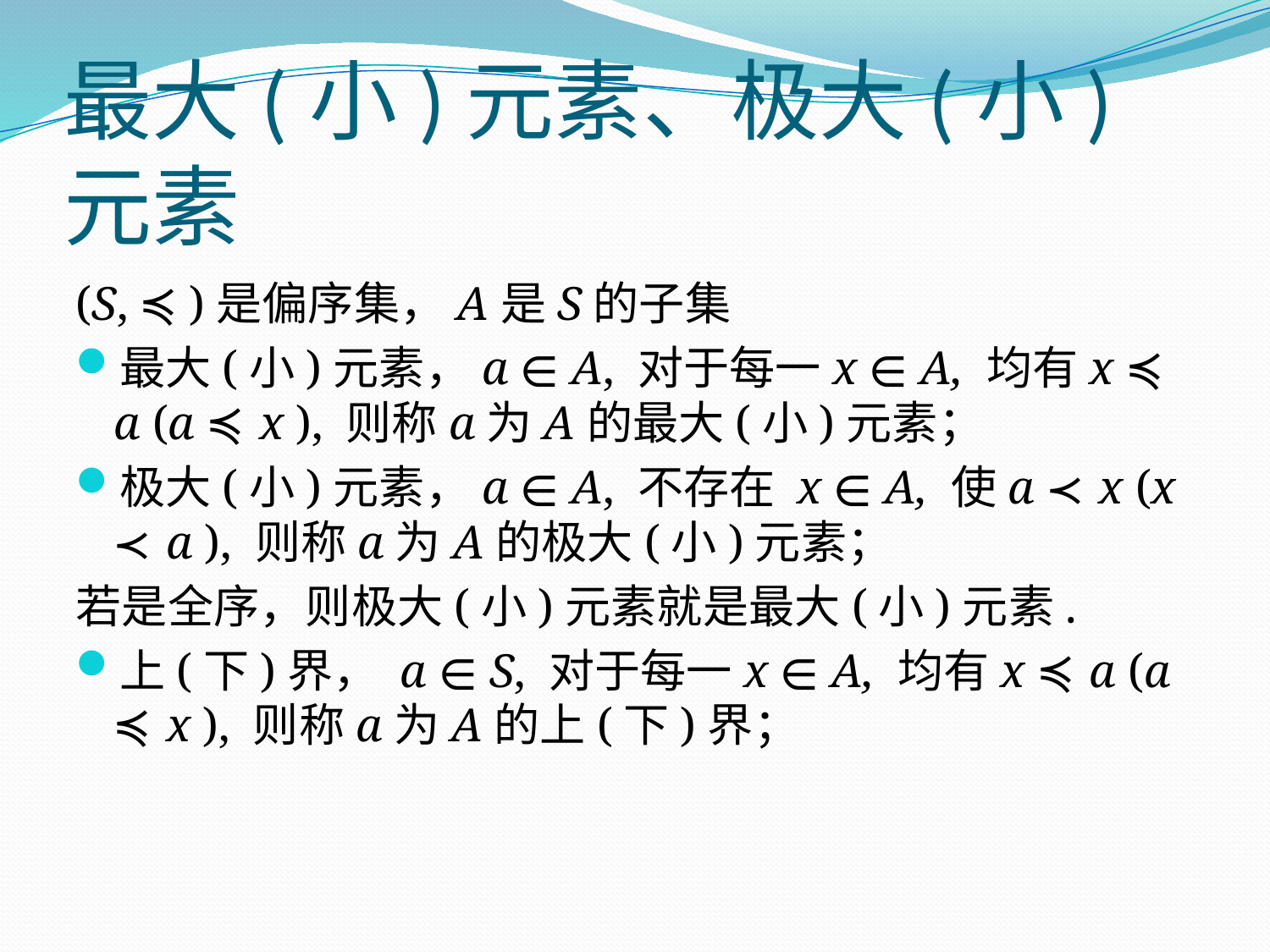

# 最大(小)元素、极大(小)元素
(S, ≼ )是偏序集，A是S的子集
最大(小)元素，a ∊ A, 对于每一x ∊ A, 均有x ≼ a (a ≼ x ), 则称a为A的最大(小)元素；
极大(小)元素，a ∊ A, 不存在 x ∊ A, 使a ≺ x (x ≺ a ), 则称a为A的极大(小)元素；
若是全序，则极大(小)元素就是最大(小)元素.
上(下)界， a ∊ S, 对于每一x ∊ A, 均有x ≼ a (a ≼ x ), 则称a为A的上(下)界；